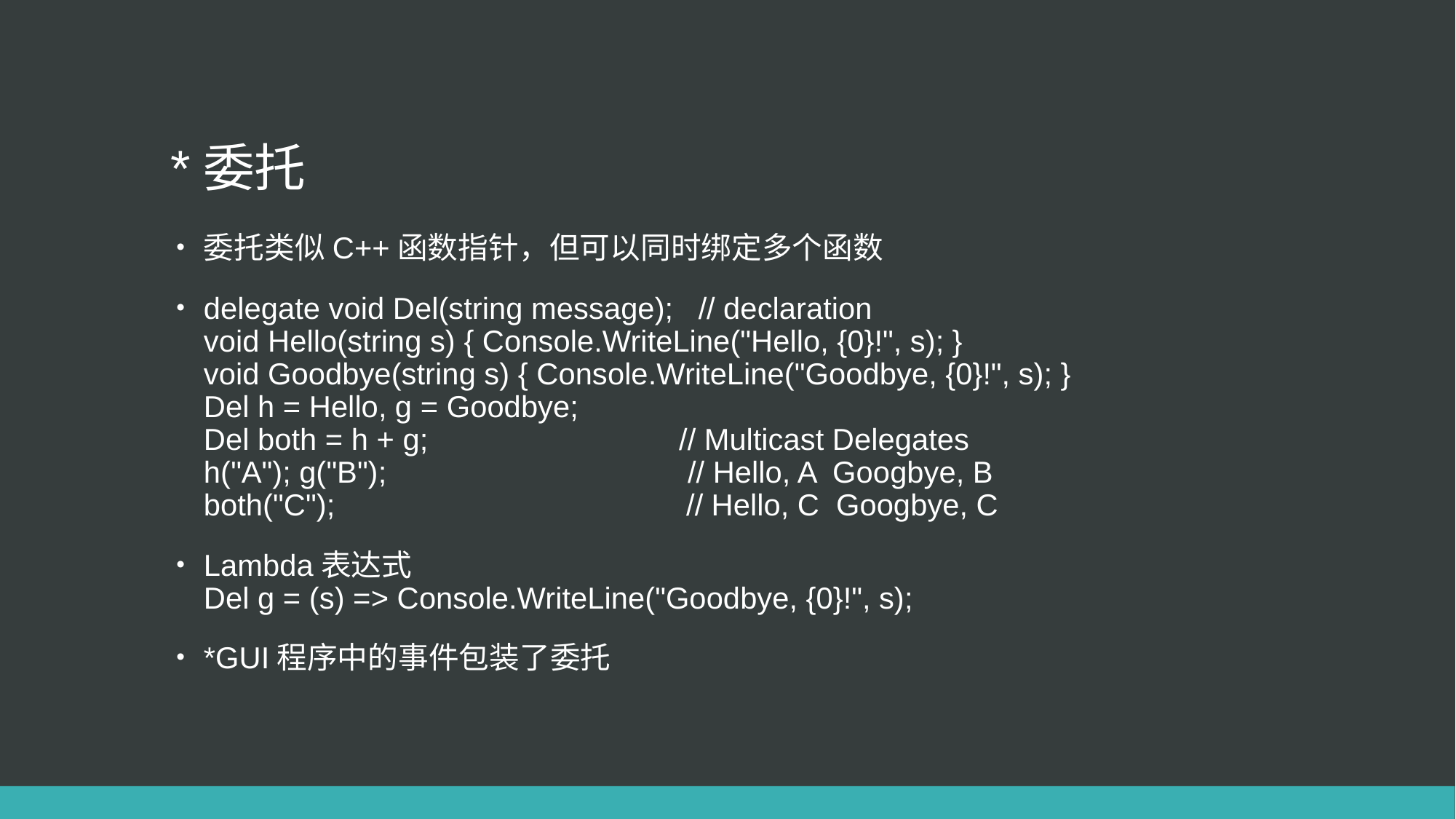

# *委托
委托类似C++函数指针，但可以同时绑定多个函数
delegate void Del(string message);   // declaration
void Hello(string s) { Console.WriteLine("Hello, {0}!", s); }
void Goodbye(string s) { Console.WriteLine("Goodbye, {0}!", s); }
Del h = Hello, g = Goodbye;
Del both = h + g;                              // Multicast Delegates
h("A"); g("B");                                    // Hello, A  Googbye, B
both("C");                                          // Hello, C  Googbye, C
Lambda表达式
Del g = (s) => Console.WriteLine("Goodbye, {0}!", s);
*GUI程序中的事件包装了委托